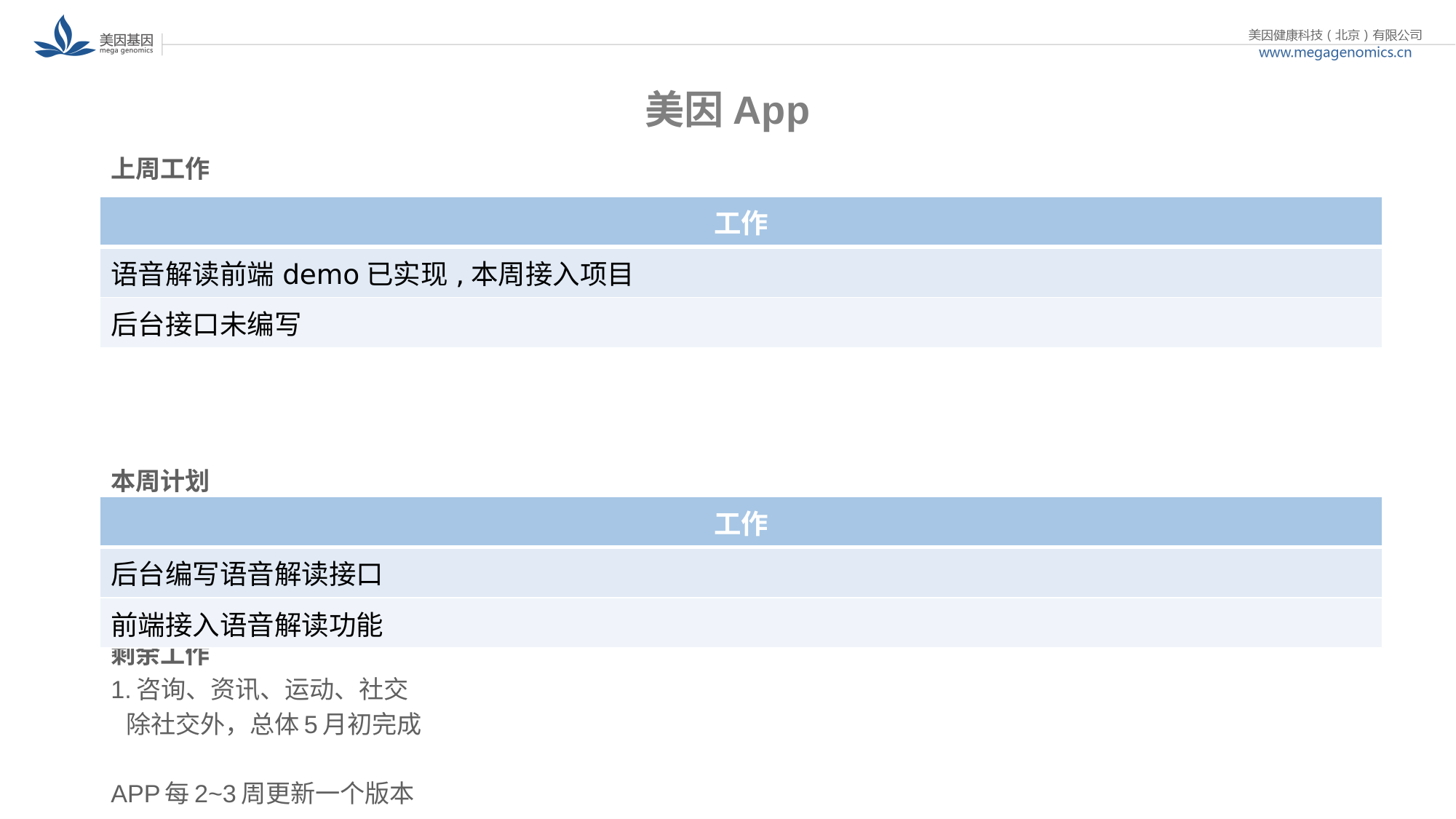

# 美因App
上周工作

本周计划

剩余工作
1.咨询、资讯、运动、社交
  除社交外，总体5月初完成

APP每2~3周更新一个版本
| 工作 |
| --- |
| 语音解读前端demo已实现,本周接入项目 |
| 后台接口未编写 |
| 工作 |
| --- |
| 后台编写语音解读接口 |
| 前端接入语音解读功能 |